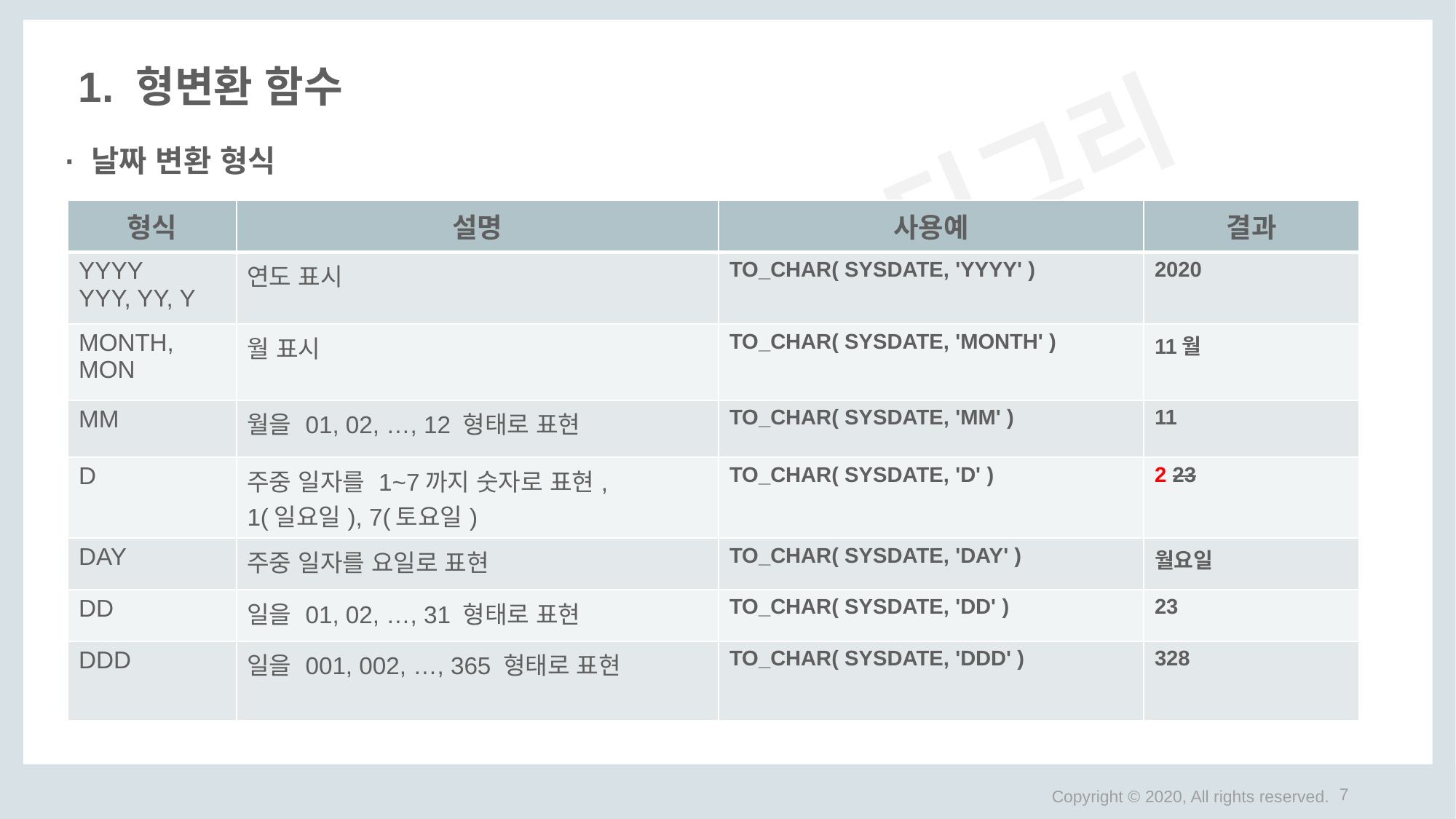

# 1. 형변환 함수
· 날짜 변환 형식
| 형식 | 설명 | 사용예 | 결과 |
| --- | --- | --- | --- |
| YYYY YYY, YY, Y | 연도 표시 | TO\_CHAR( SYSDATE, 'YYYY' ) | 2020 |
| MONTH, MON | 월 표시 | TO\_CHAR( SYSDATE, 'MONTH' ) | 11월 |
| MM | 월을 01, 02, …, 12 형태로 표현 | TO\_CHAR( SYSDATE, 'MM' ) | 11 |
| D | 주중 일자를 1~7까지 숫자로 표현, 1(일요일), 7(토요일) | TO\_CHAR( SYSDATE, 'D' ) | 2 23 |
| DAY | 주중 일자를 요일로 표현 | TO\_CHAR( SYSDATE, 'DAY' ) | 월요일 |
| DD | 일을 01, 02, …, 31 형태로 표현 | TO\_CHAR( SYSDATE, 'DD' ) | 23 |
| DDD | 일을 001, 002, …, 365 형태로 표현 | TO\_CHAR( SYSDATE, 'DDD' ) | 328 |